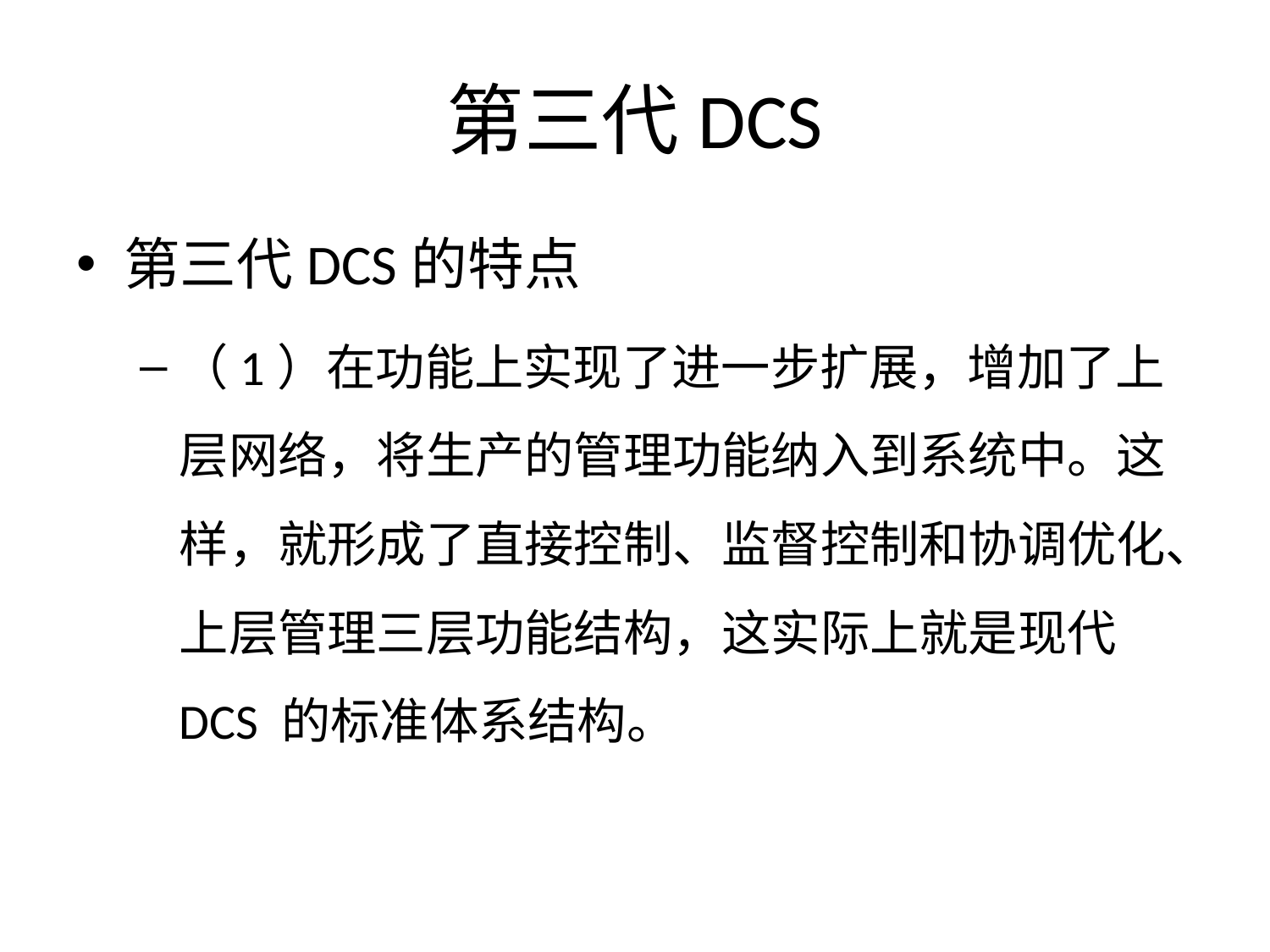

# 第三代DCS
第三代DCS的特点
（1）在功能上实现了进一步扩展，增加了上层网络，将生产的管理功能纳入到系统中。这样，就形成了直接控制、监督控制和协调优化、上层管理三层功能结构，这实际上就是现代DCS 的标准体系结构。